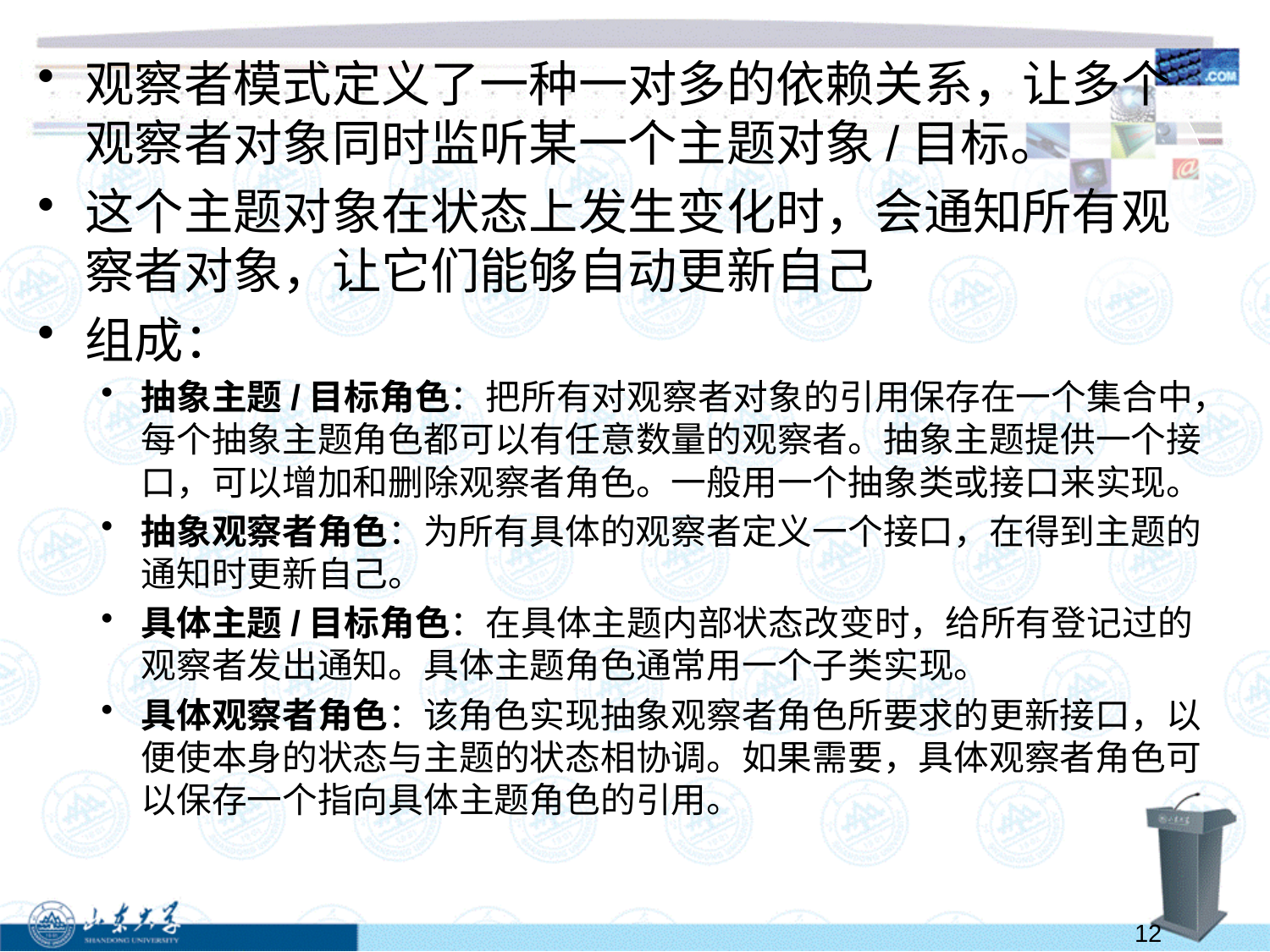

观察者模式定义了一种一对多的依赖关系，让多个观察者对象同时监听某一个主题对象/目标。
这个主题对象在状态上发生变化时，会通知所有观察者对象，让它们能够自动更新自己
组成：
抽象主题/目标角色：把所有对观察者对象的引用保存在一个集合中，每个抽象主题角色都可以有任意数量的观察者。抽象主题提供一个接口，可以增加和删除观察者角色。一般用一个抽象类或接口来实现。
抽象观察者角色：为所有具体的观察者定义一个接口，在得到主题的通知时更新自己。
具体主题/目标角色：在具体主题内部状态改变时，给所有登记过的观察者发出通知。具体主题角色通常用一个子类实现。
具体观察者角色：该角色实现抽象观察者角色所要求的更新接口，以便使本身的状态与主题的状态相协调。如果需要，具体观察者角色可以保存一个指向具体主题角色的引用。
12